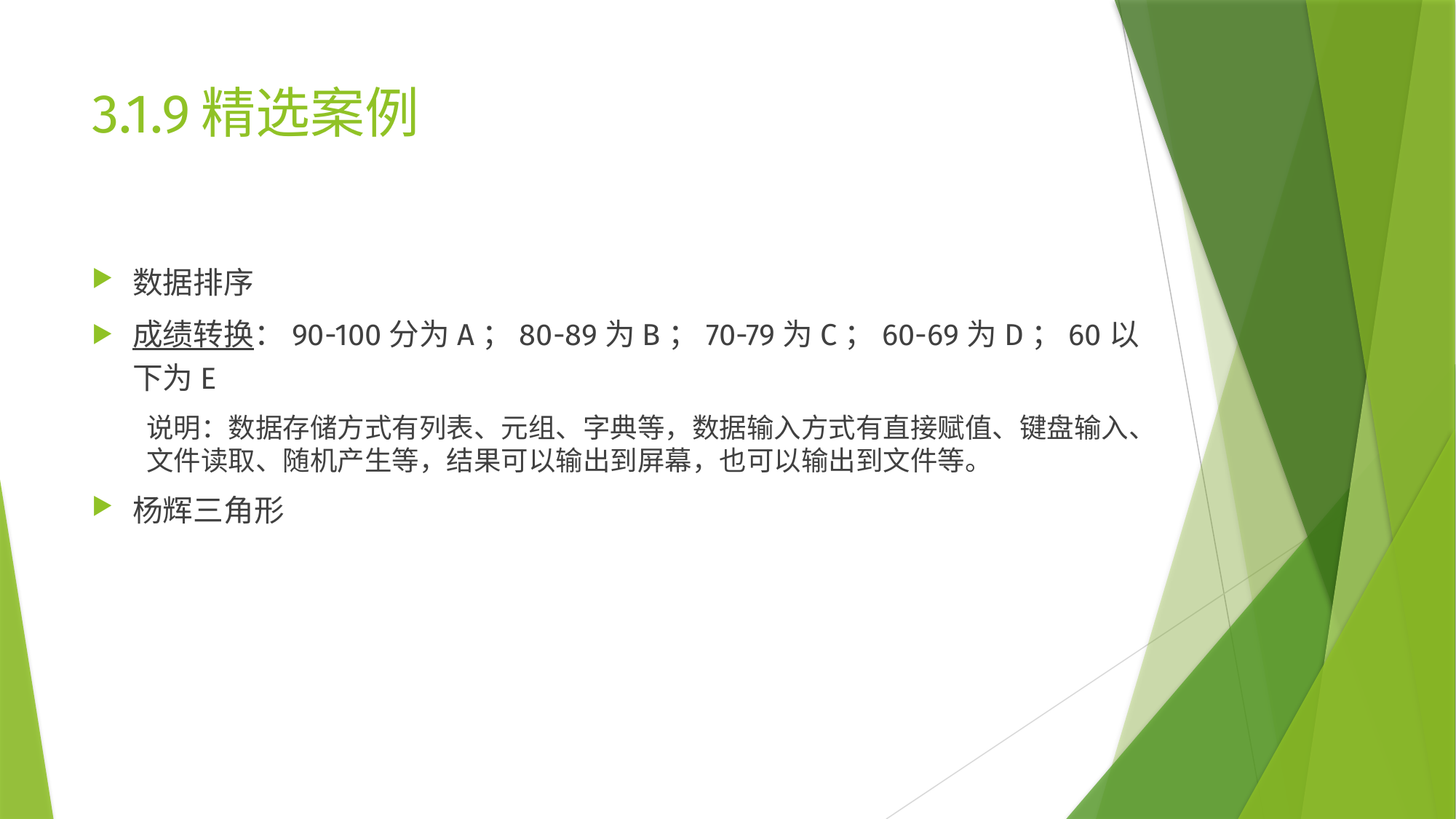

# 3.1.9	精选案例
数据排序
成绩转换：90-100分为A；80-89为B；70-79为C；60-69为D；60以下为E
说明：数据存储方式有列表、元组、字典等，数据输入方式有直接赋值、键盘输入、文件读取、随机产生等，结果可以输出到屏幕，也可以输出到文件等。
杨辉三角形